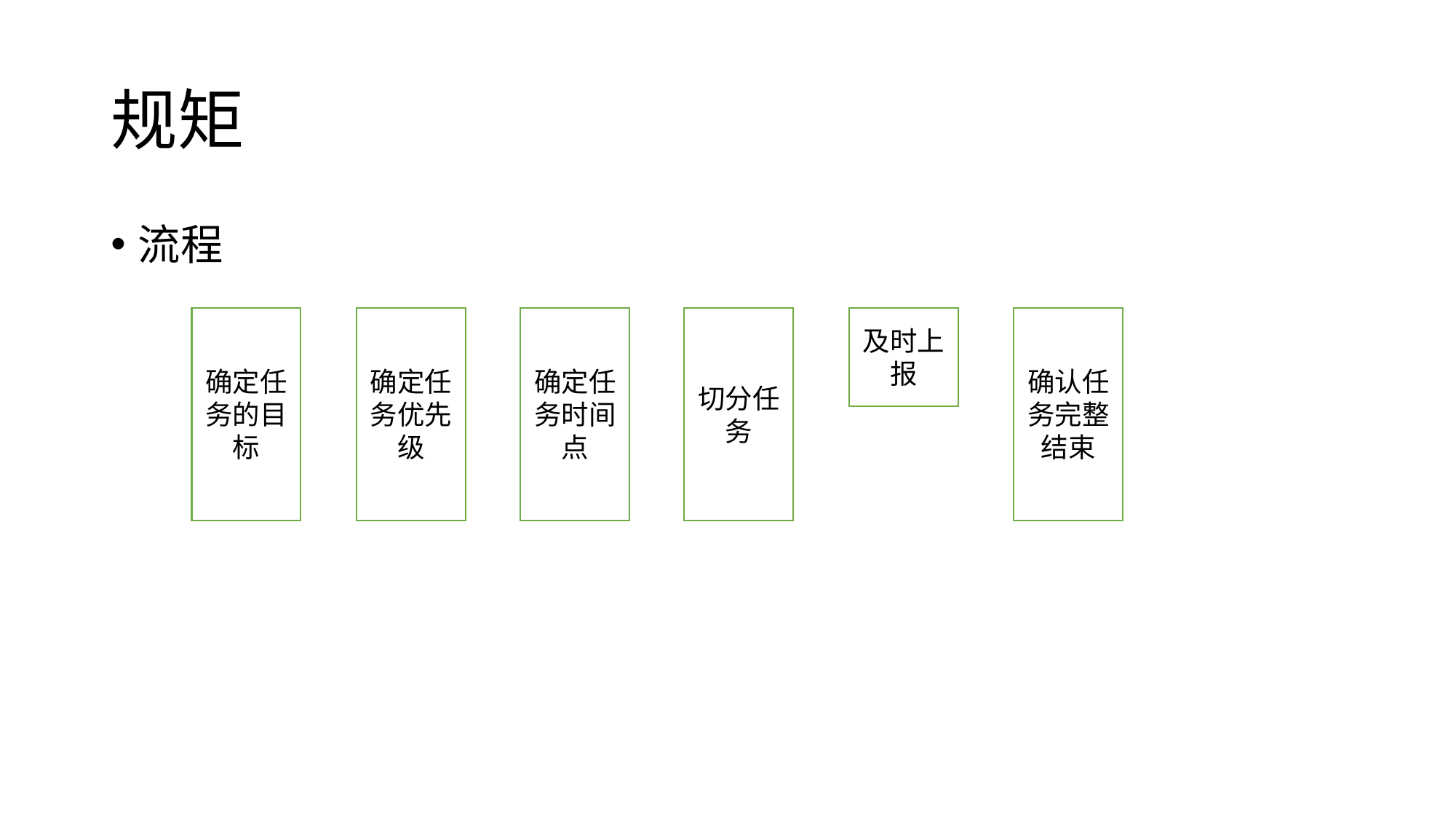

# 规矩
流程

确定任务的目标
确定任务优先级
确定任务时间点
切分任务
及时上报
确认任务完整结束